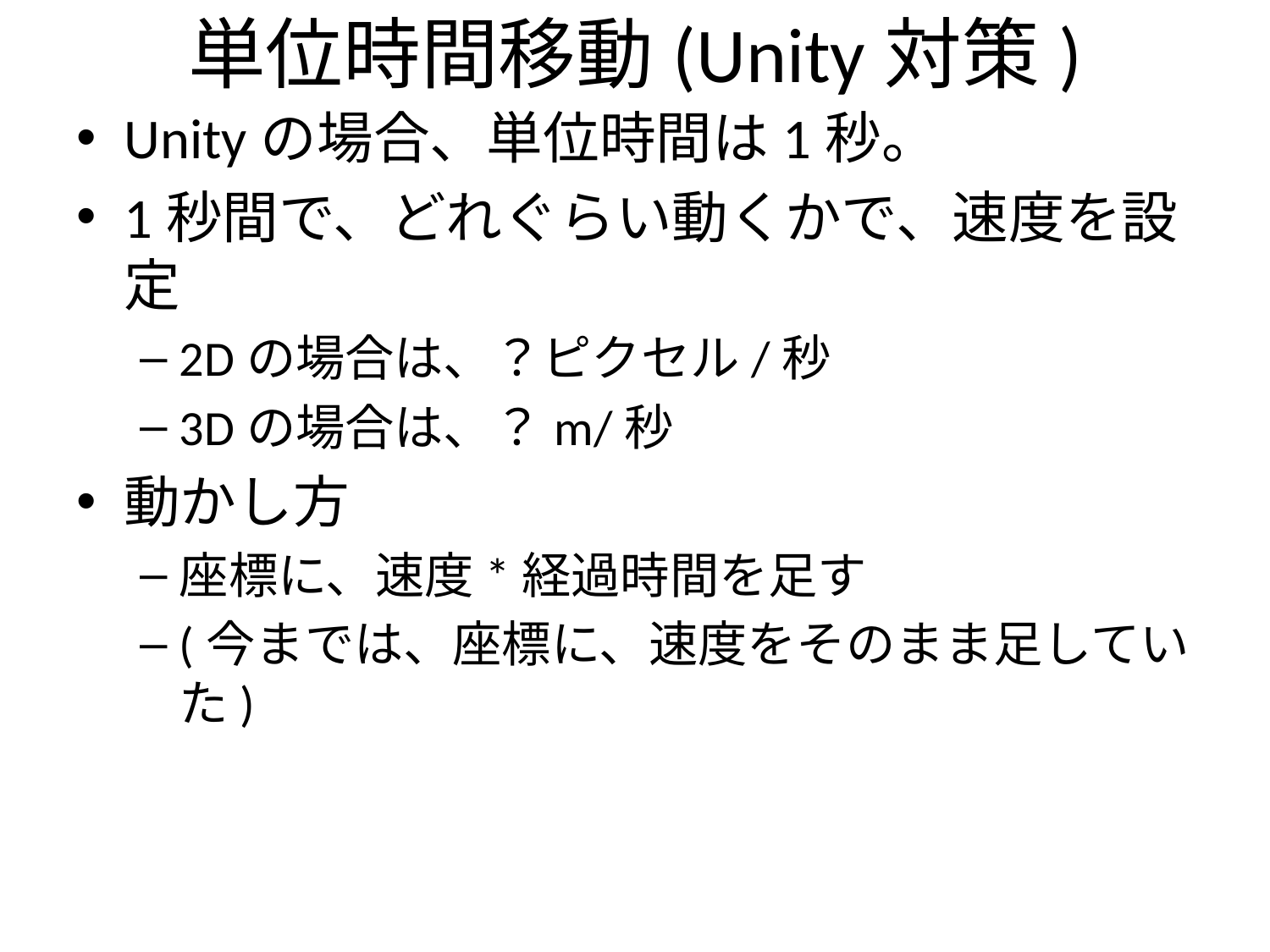

# 単位時間移動(Unity対策)
Unityの場合、単位時間は1秒。
1秒間で、どれぐらい動くかで、速度を設定
2Dの場合は、？ピクセル/秒
3Dの場合は、？m/秒
動かし方
座標に、速度*経過時間を足す
(今までは、座標に、速度をそのまま足していた)